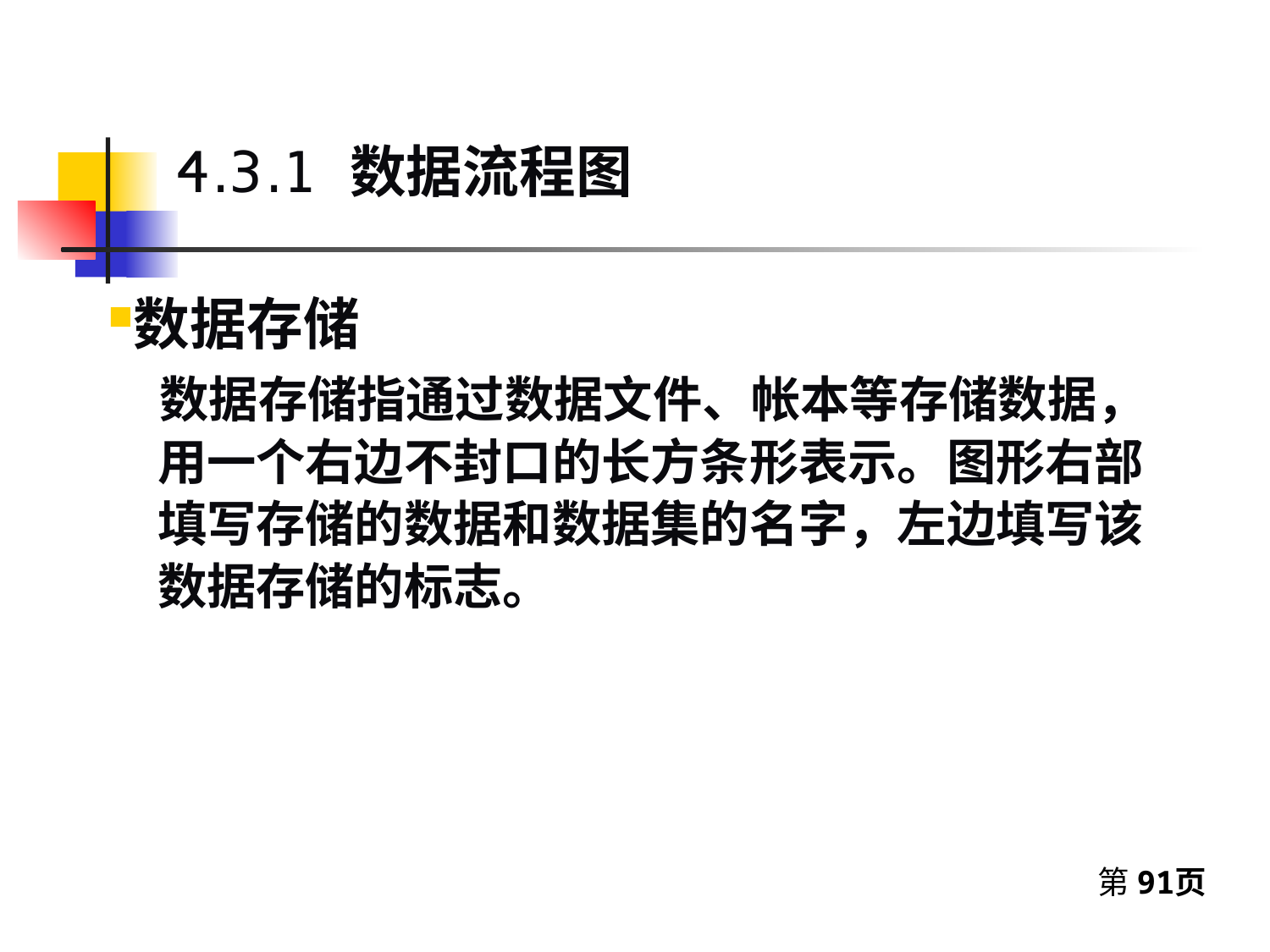

4.3.1 数据流程图
数据存储
数据存储指通过数据文件、帐本等存储数据，用一个右边不封口的长方条形表示。图形右部填写存储的数据和数据集的名字，左边填写该数据存储的标志。